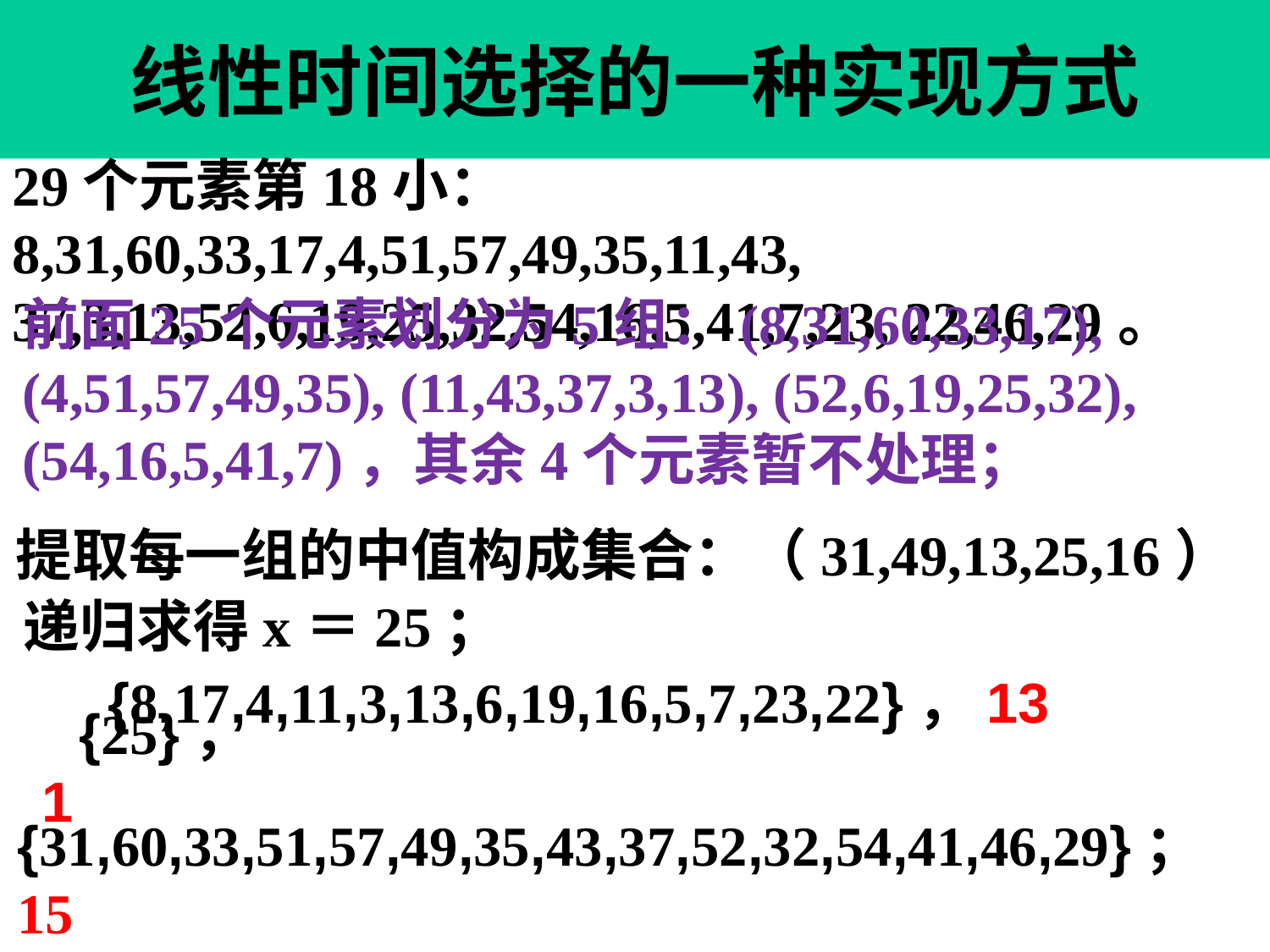

线性时间选择的一种实现方式
29个元素第18小：8,31,60,33,17,4,51,57,49,35,11,43, 37,3,13,52,6,19,25,32,54,16,5,41,7,23, 22,46,29。

前面25个元素划分为5组：(8,31,60,33,17), (4,51,57,49,35), (11,43,37,3,13), (52,6,19,25,32), (54,16,5,41,7)，其余4个元素暂不处理；
提取每一组的中值构成集合：（31,49,13,25,16）
递归求得x＝25；
{8,17,4,11,3,13,6,19,16,5,7,23,22}，13
{25}，1

{31,60,33,51,57,49,35,43,37,52,32,54,41,46,29}；   15